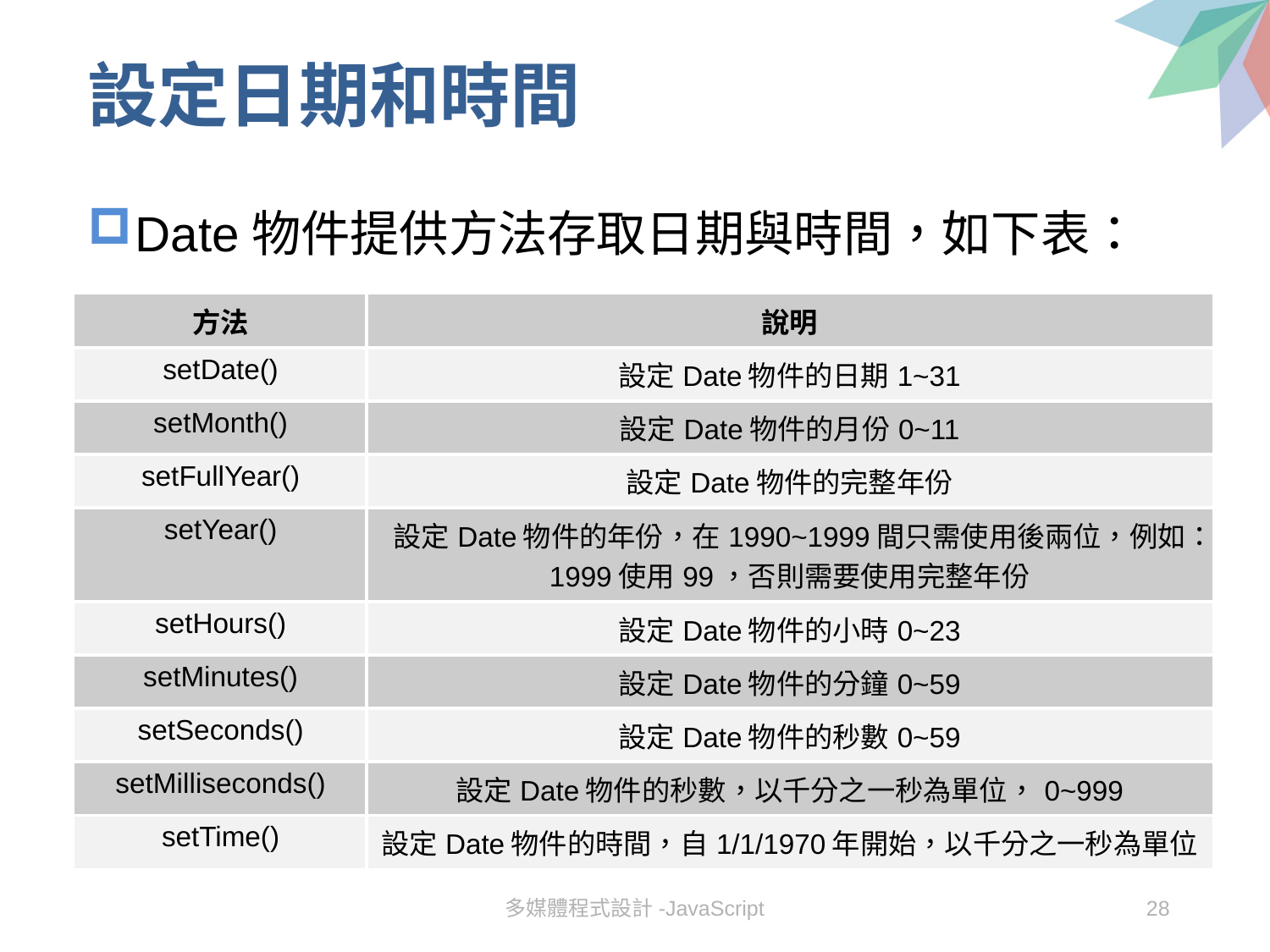

# 設定日期和時間
Date物件提供方法存取日期與時間，如下表：

| 方法 | 說明 |
| --- | --- |
| setDate() | 設定Date物件的日期1~31 |
| setMonth() | 設定Date物件的月份0~11 |
| setFullYear() | 設定Date物件的完整年份 |
| setYear() | 設定Date物件的年份，在1990~1999間只需使用後兩位，例如：1999使用99，否則需要使用完整年份 |
| setHours() | 設定Date物件的小時0~23 |
| setMinutes() | 設定Date物件的分鐘0~59 |
| setSeconds() | 設定Date物件的秒數0~59 |
| setMilliseconds() | 設定Date物件的秒數，以千分之一秒為單位，0~999 |
| setTime() | 設定Date物件的時間，自1/1/1970年開始，以千分之一秒為單位 |
多媒體程式設計-JavaScript
28